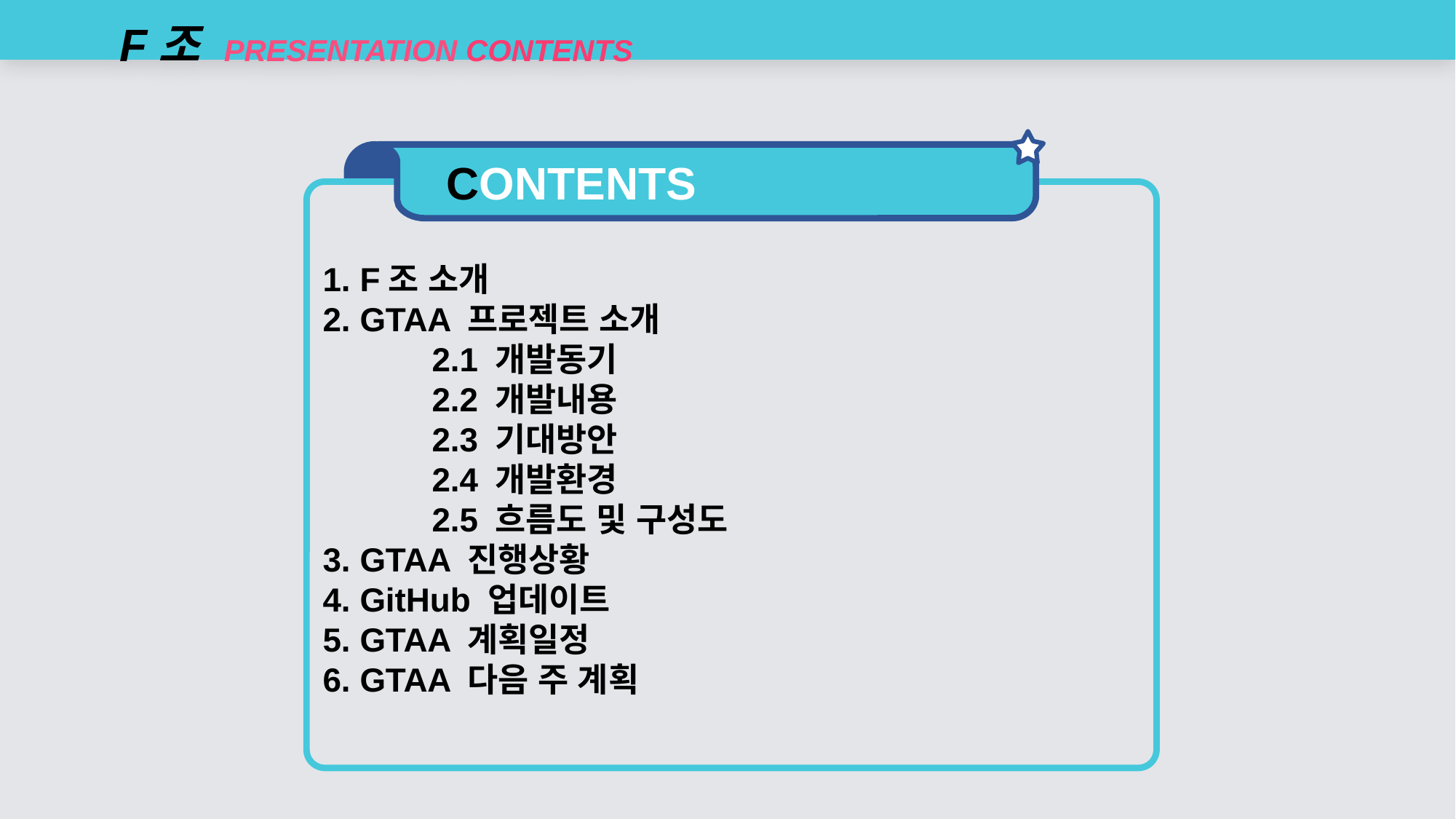

F조 PRESENTATION CONTENTS

CONTENTS

1. F조 소개
2. GTAA 프로젝트 소개
	2.1 개발동기
	2.2 개발내용
	2.3 기대방안
	2.4 개발환경
	2.5 흐름도 및 구성도
3. GTAA 진행상황
4. GitHub 업데이트
5. GTAA 계획일정
6. GTAA 다음 주 계획